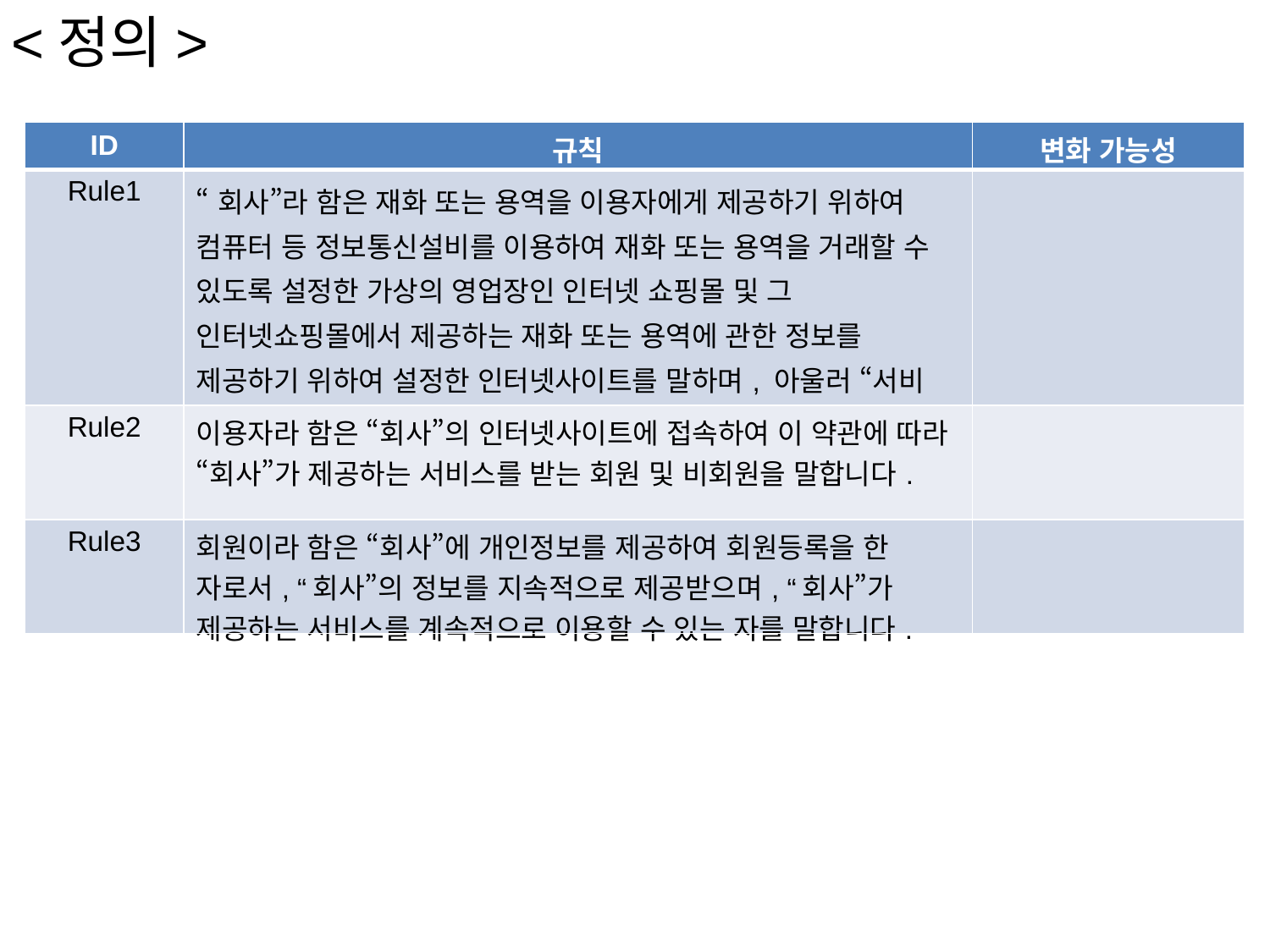

<정의>
| ID | 규칙 | 변화 가능성 |
| --- | --- | --- |
| Rule1 | “회사”라 함은 재화 또는 용역을 이용자에게 제공하기 위하여 컴퓨터 등 정보통신설비를 이용하여 재화 또는 용역을 거래할 수 있도록 설정한 가상의 영업장인 인터넷 쇼핑몰 및 그 인터넷쇼핑몰에서 제공하는 재화 또는 용역에 관한 정보를 제공하기 위하여 설정한 인터넷사이트를 말하며, 아울러 “서비스”를 운영하는 사업자의 의미로도 사용합니다. |  |
| Rule2 | 이용자라 함은 “회사”의 인터넷사이트에 접속하여 이 약관에 따라 “회사”가 제공하는 서비스를 받는 회원 및 비회원을 말합니다. |  |
| Rule3 | 회원이라 함은 “회사”에 개인정보를 제공하여 회원등록을 한 자로서, “회사”의 정보를 지속적으로 제공받으며, “회사”가 제공하는 서비스를 계속적으로 이용할 수 있는 자를 말합니다. |  |